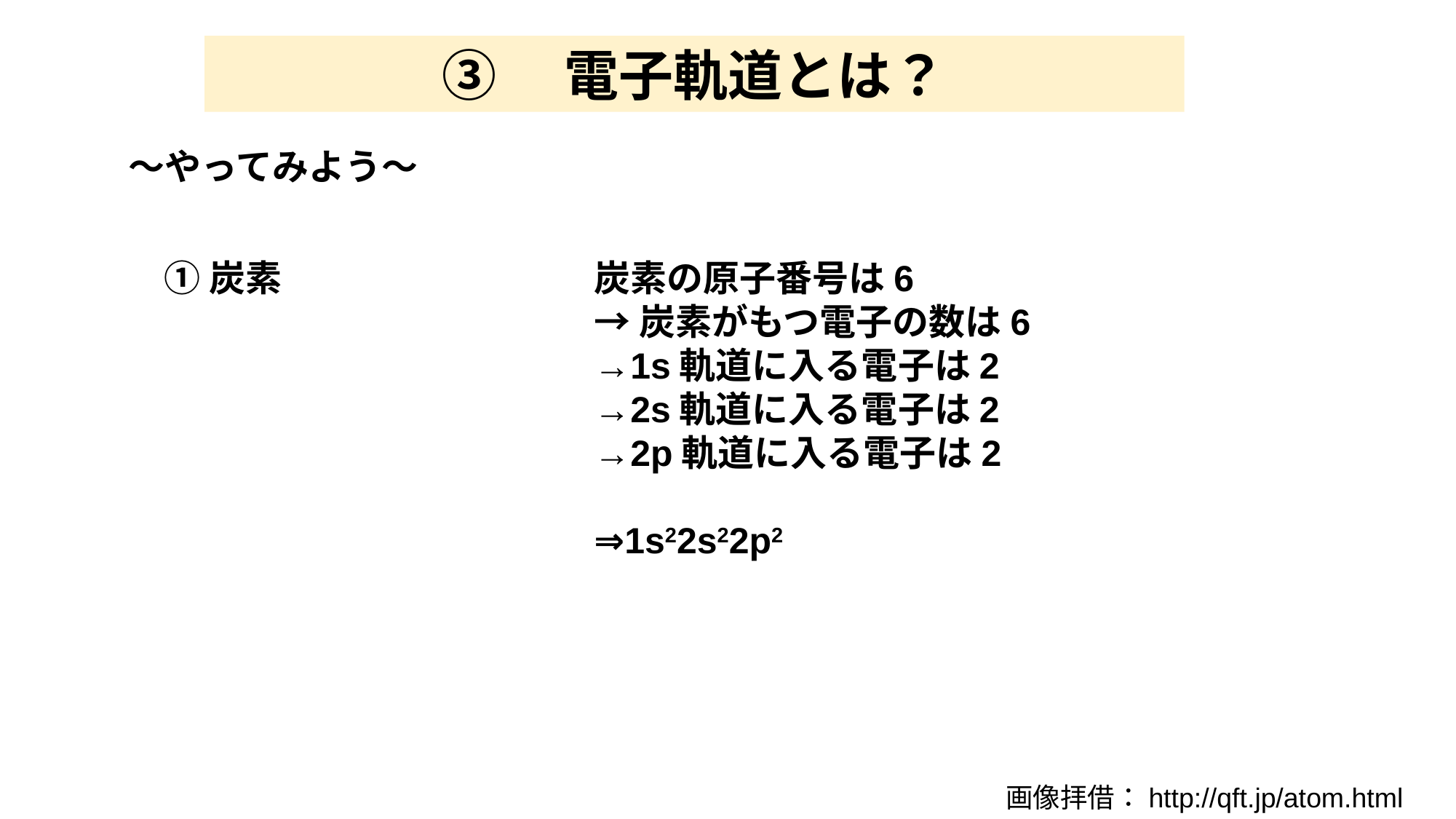

③　電子軌道とは？
～やってみよう～
①炭素
炭素の原子番号は6
→炭素がもつ電子の数は6
→1s軌道に入る電子は2
→2s軌道に入る電子は2
→2p軌道に入る電子は2

⇒1s22s22p2
画像拝借：http://qft.jp/atom.html